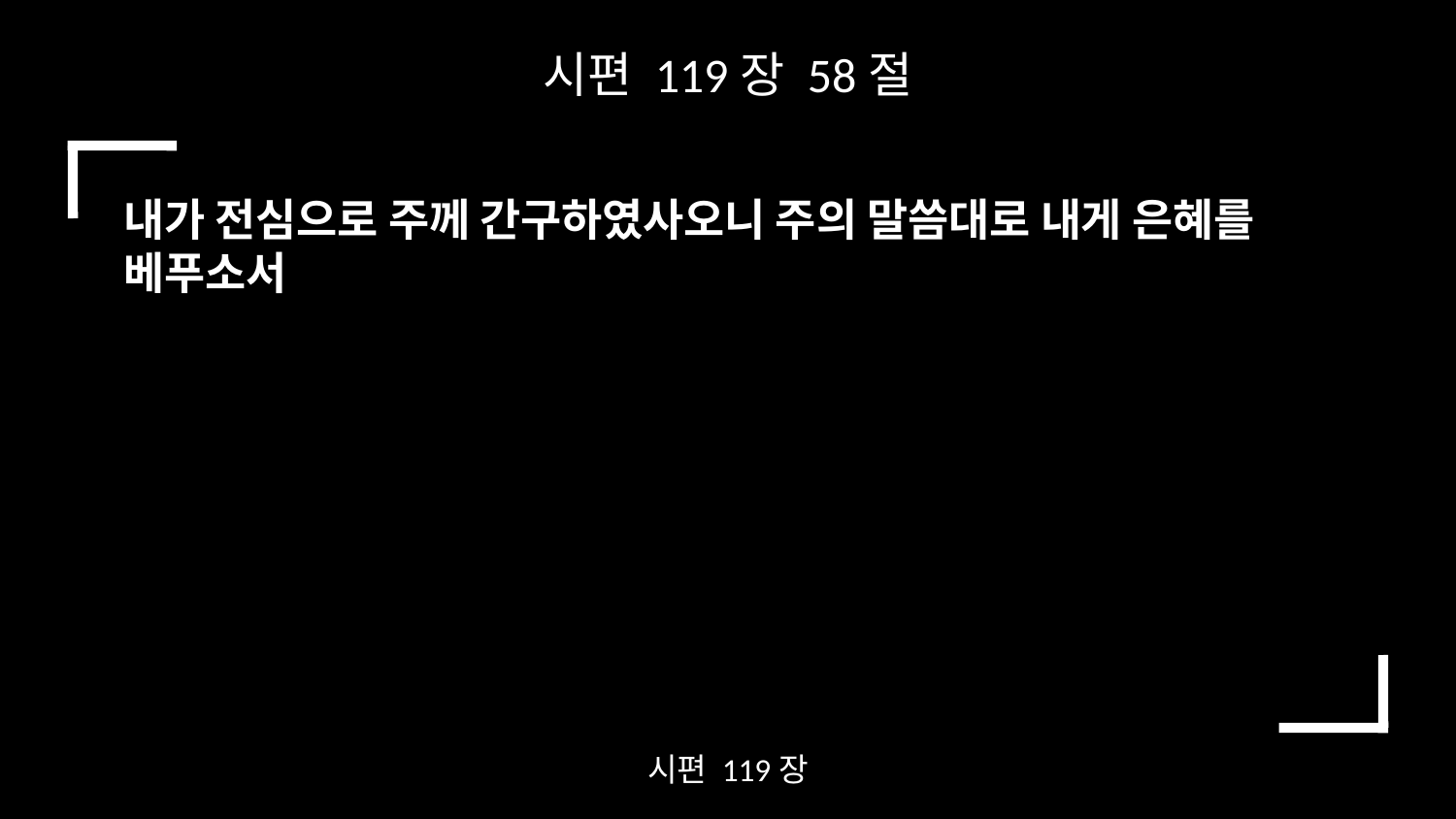

시편 119장 58절

내가 전심으로 주께 간구하였사오니 주의 말씀대로 내게 은혜를 베푸소서

시편 119장